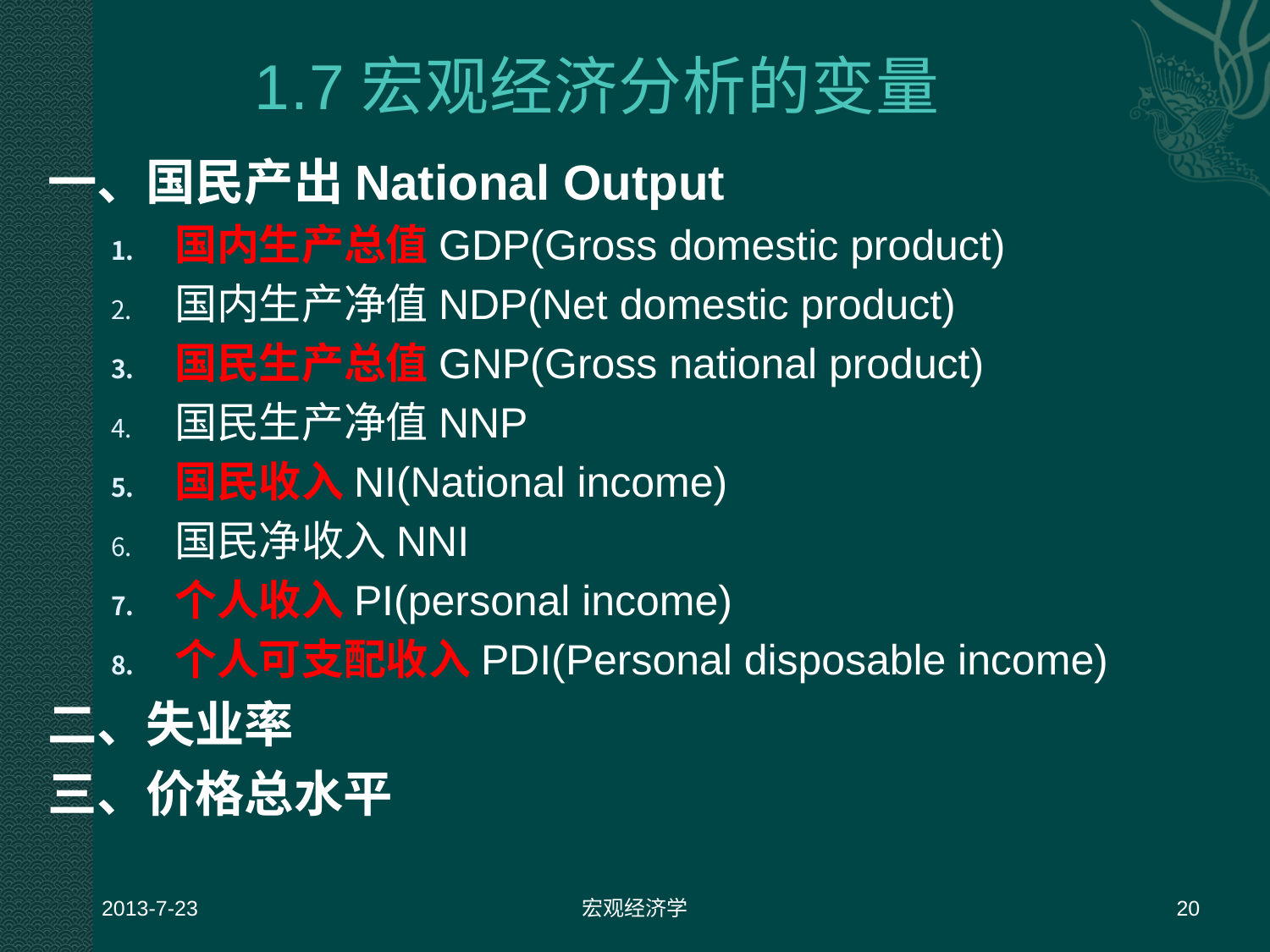

# 1.7宏观经济分析的变量
一、国民产出National Output
国内生产总值GDP(Gross domestic product)
国内生产净值NDP(Net domestic product)
国民生产总值GNP(Gross national product)
国民生产净值NNP
国民收入NI(National income)
国民净收入NNI
个人收入PI(personal income)
个人可支配收入PDI(Personal disposable income)
二、失业率
三、价格总水平
2013-7-23
宏观经济学
20